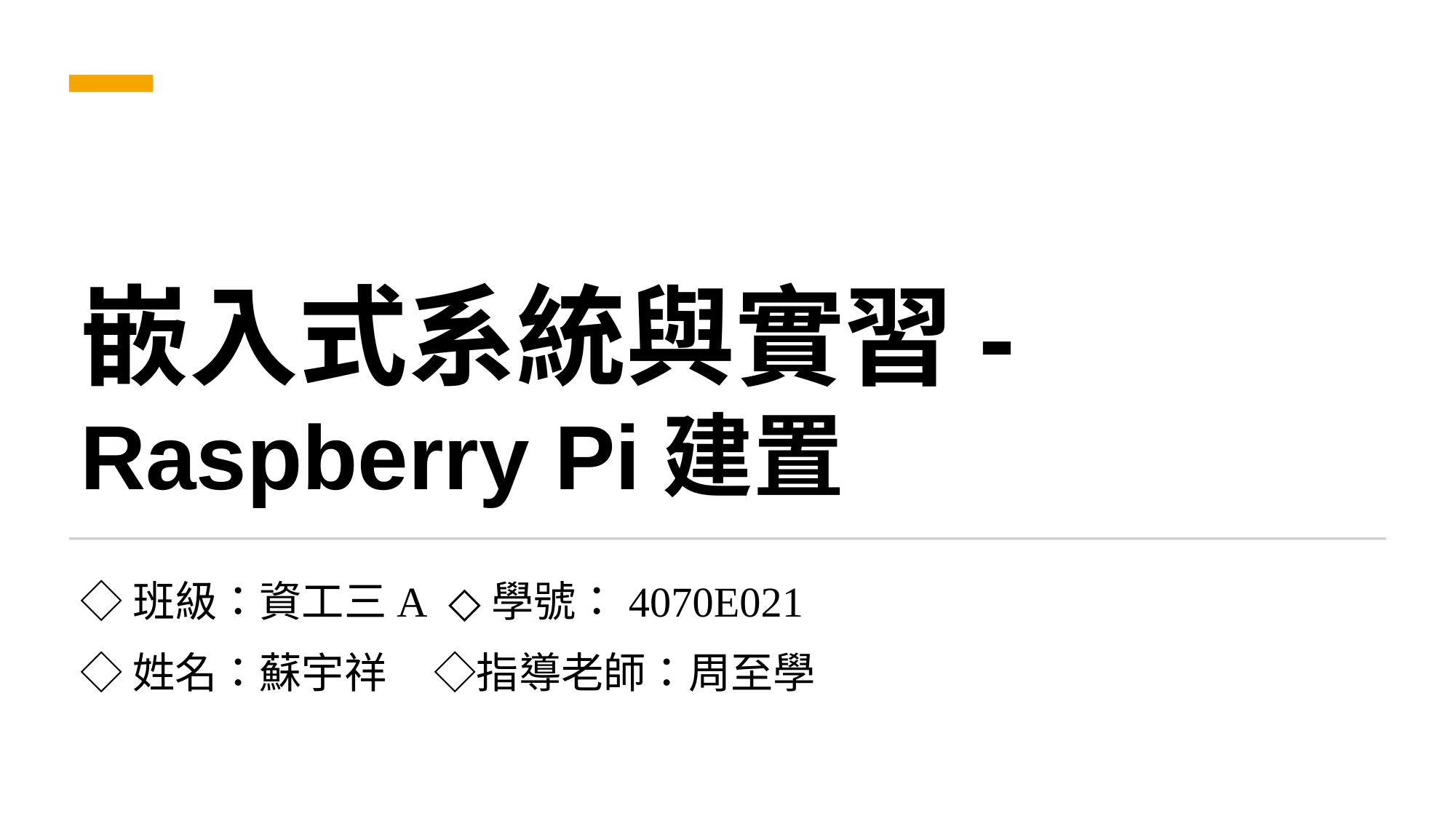

# 嵌入式系統與實習- Raspberry Pi建置

◇班級：資工三A  ◇學號：4070E021
◇姓名：蘇宇祥     ◇指導老師：周至學